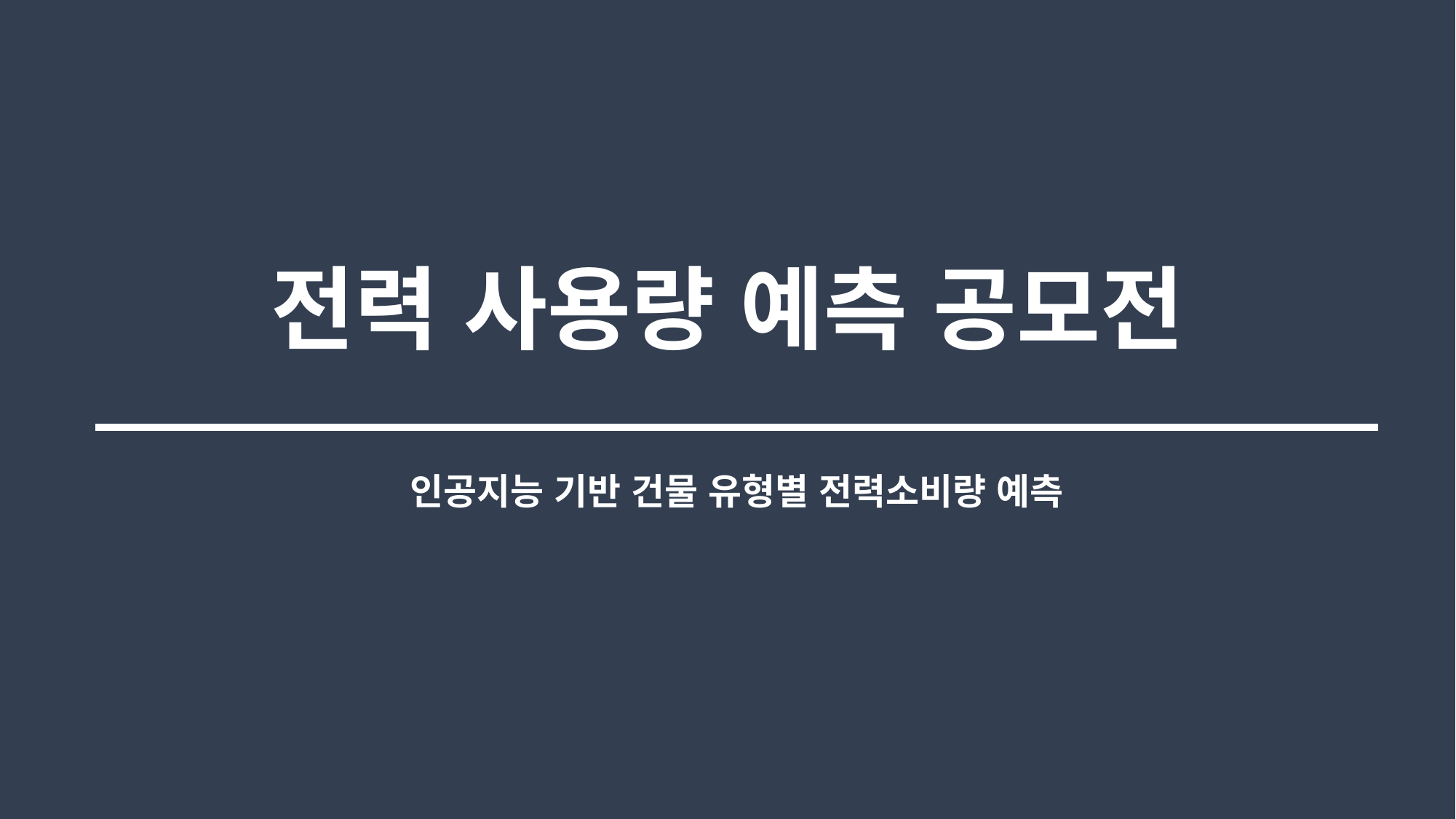

# 전력 사용량 예측 공모전
인공지능 기반 건물 유형별 전력소비량 예측